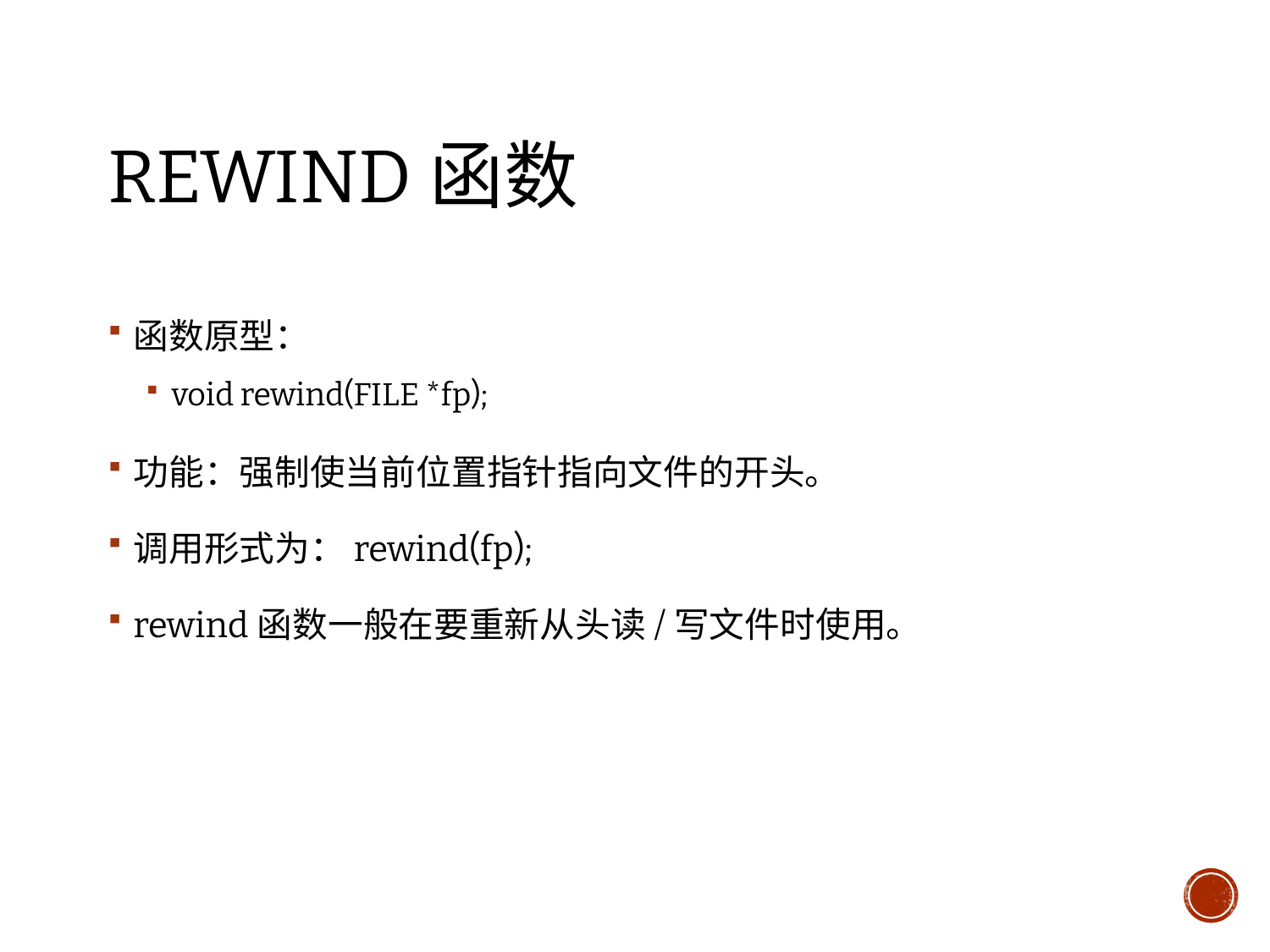

# rewind函数
函数原型：
void rewind(FILE *fp);
功能：强制使当前位置指针指向文件的开头。
调用形式为：rewind(fp);
rewind函数一般在要重新从头读/写文件时使用。